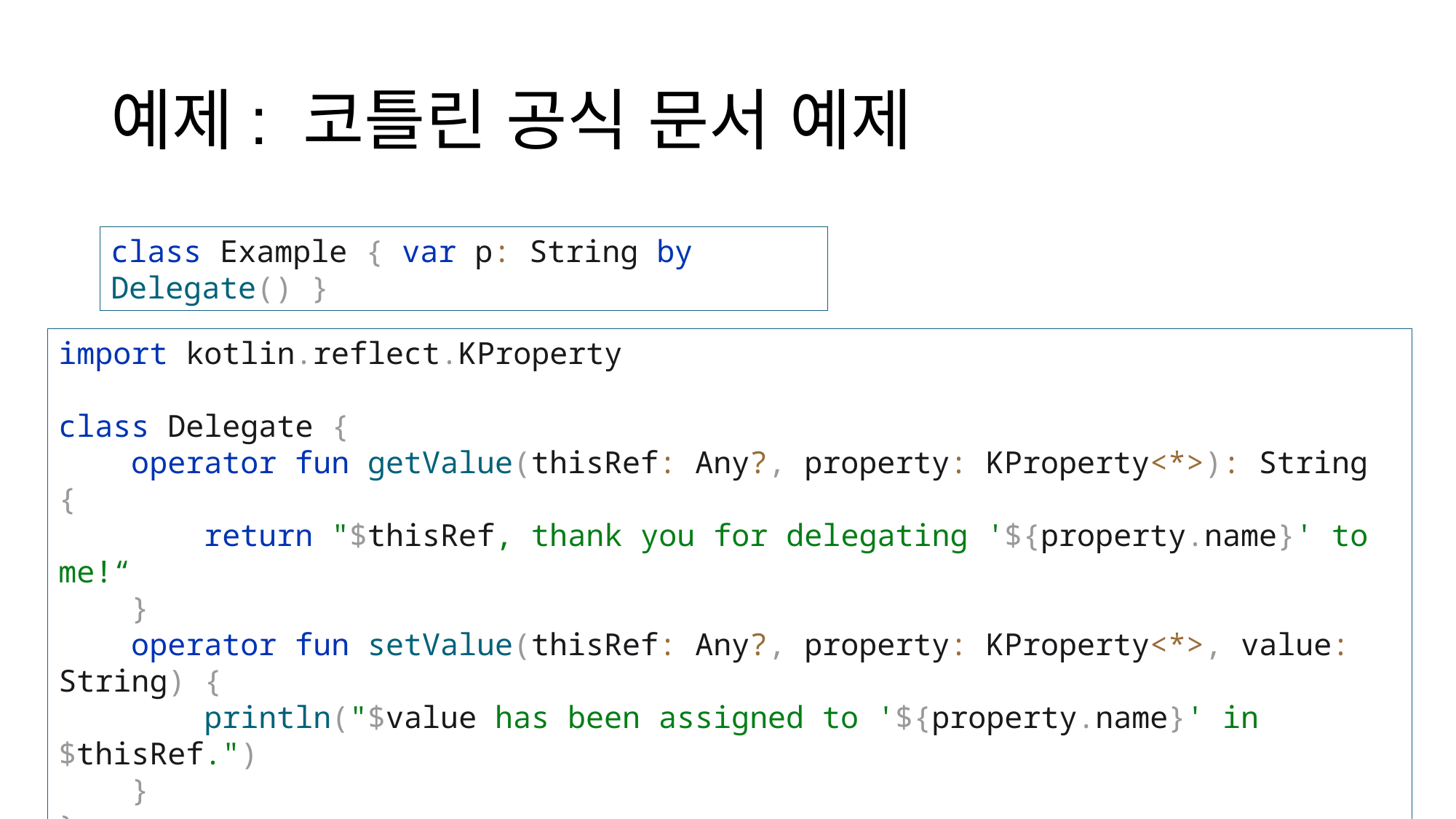

# 예제: 코틀린 공식 문서 예제
class Example { var p: String by Delegate() }
import kotlin.reflect.KProperty
class Delegate {
    operator fun getValue(thisRef: Any?, property: KProperty<*>): String {
        return "$thisRef, thank you for delegating '${property.name}' to me!“
    }
    operator fun setValue(thisRef: Any?, property: KProperty<*>, value: String) {
        println("$value has been assigned to '${property.name}' in $thisRef.")
    }
}